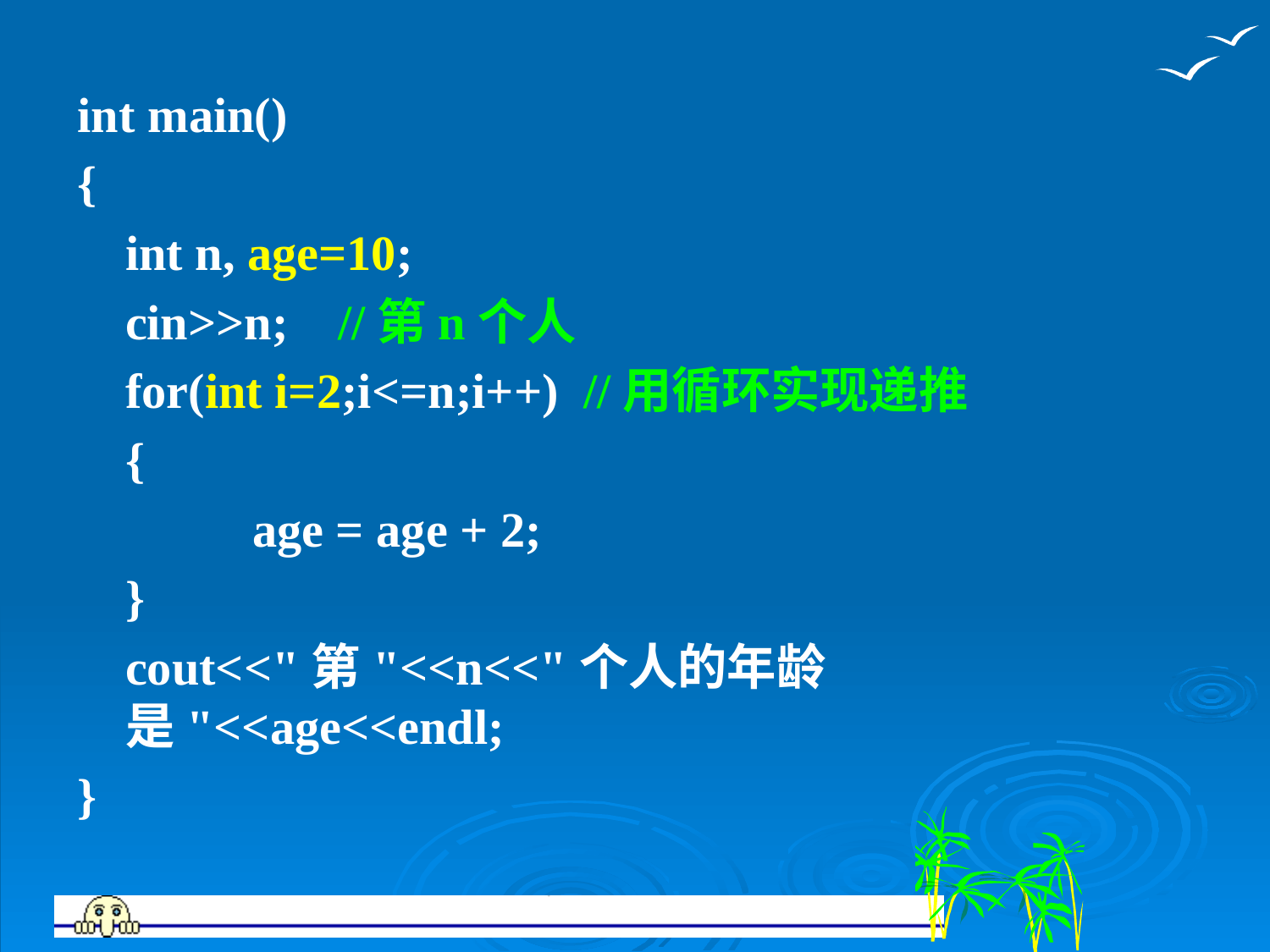

int main()
{
	int n, age=10;
	cin>>n;    //第n个人
	for(int i=2;i<=n;i++)  //用循环实现递推
	{
		age = age + 2;
	}
	cout<<"第"<<n<<"个人的年龄是"<<age<<endl;
}